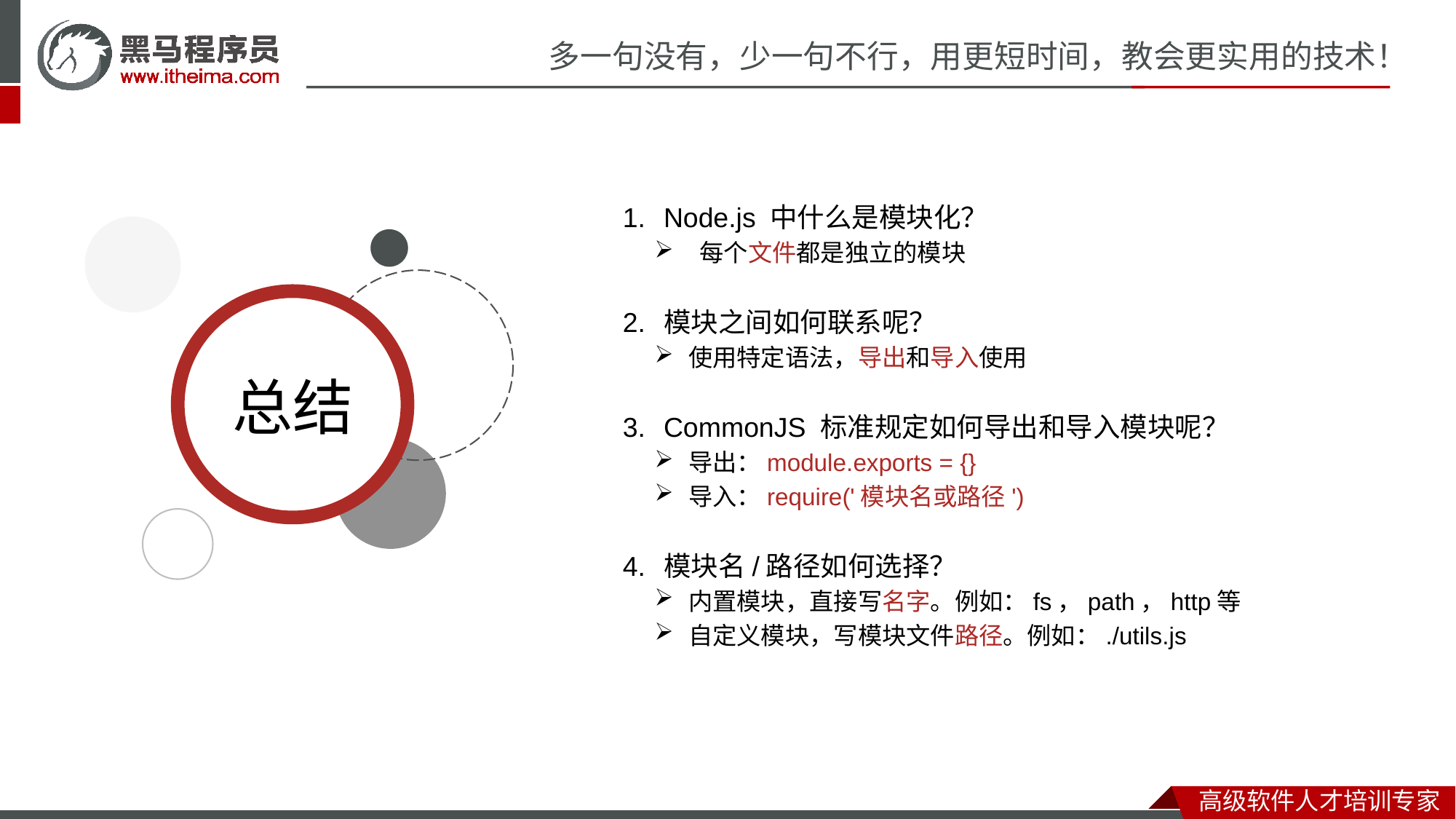

Node.js 中什么是模块化？
 每个文件都是独立的模块
模块之间如何联系呢？
使用特定语法，导出和导入使用
CommonJS 标准规定如何导出和导入模块呢？
导出：module.exports = {}
导入：require('模块名或路径')
模块名/路径如何选择？
内置模块，直接写名字。例如：fs，path，http等
自定义模块，写模块文件路径。例如：./utils.js